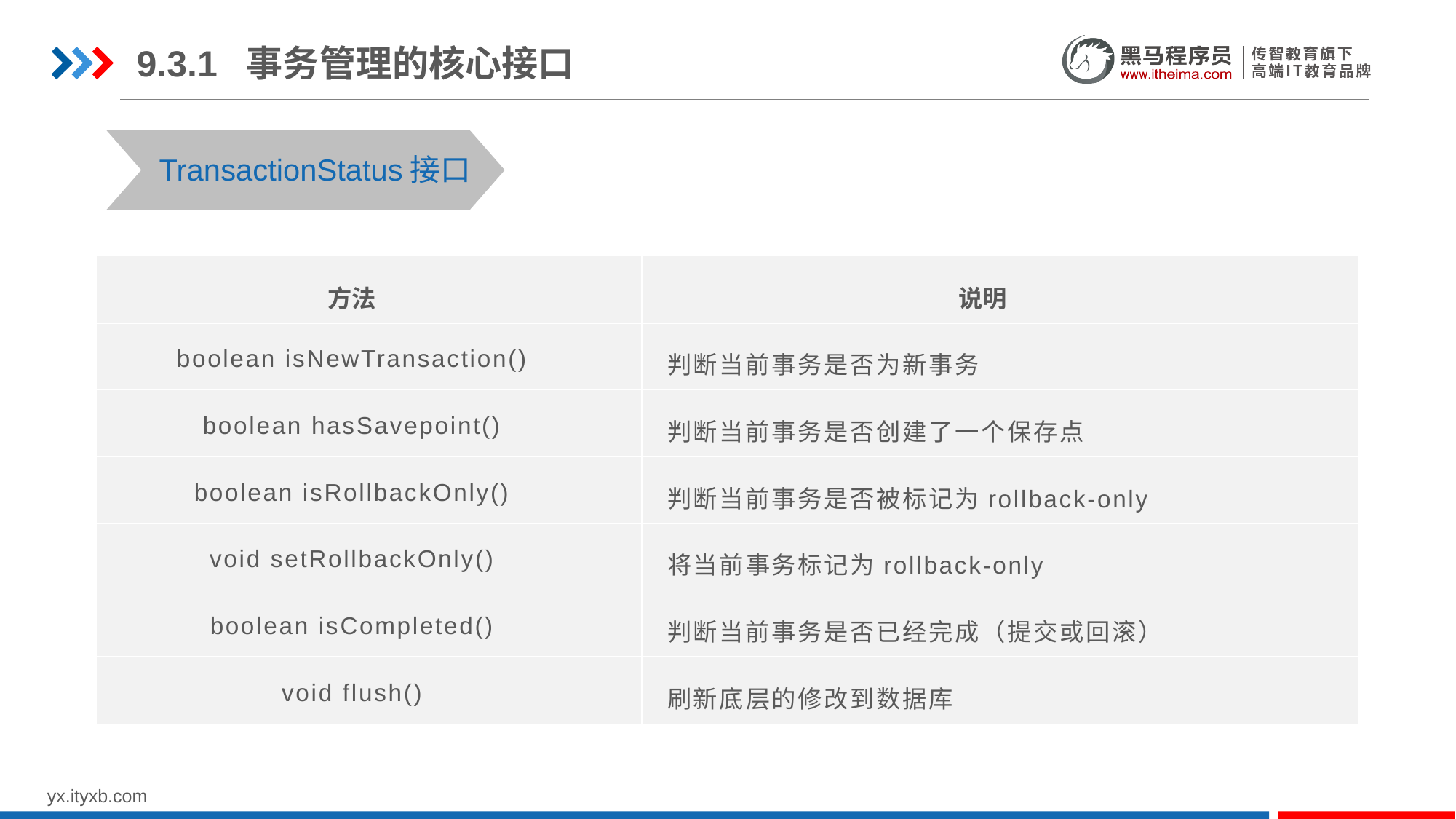

9.3.1  事务管理的核心接口

TransactionStatus接口
| 方法 | 说明 |
| --- | --- |
| boolean isNewTransaction() | 判断当前事务是否为新事务 |
| boolean hasSavepoint() | 判断当前事务是否创建了一个保存点 |
| boolean isRollbackOnly() | 判断当前事务是否被标记为rollback-only |
| void setRollbackOnly() | 将当前事务标记为rollback-only |
| boolean isCompleted() | 判断当前事务是否已经完成（提交或回滚） |
| void flush() | 刷新底层的修改到数据库 |